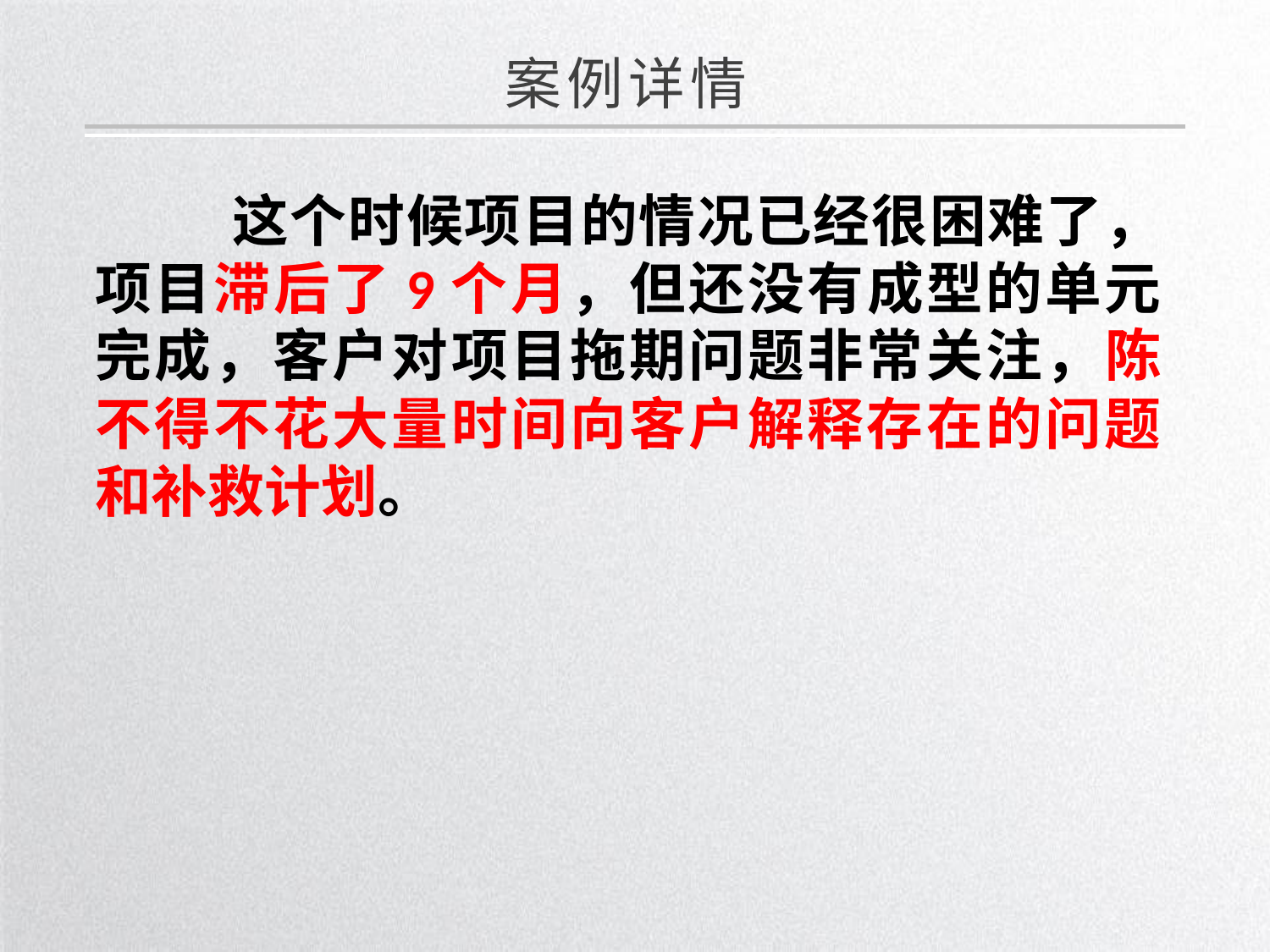

案例详情
    这个时候项目的情况已经很困难了，项目滞后了9个月，但还没有成型的单元完成，客户对项目拖期问题非常关注，陈不得不花大量时间向客户解释存在的问题和补救计划。